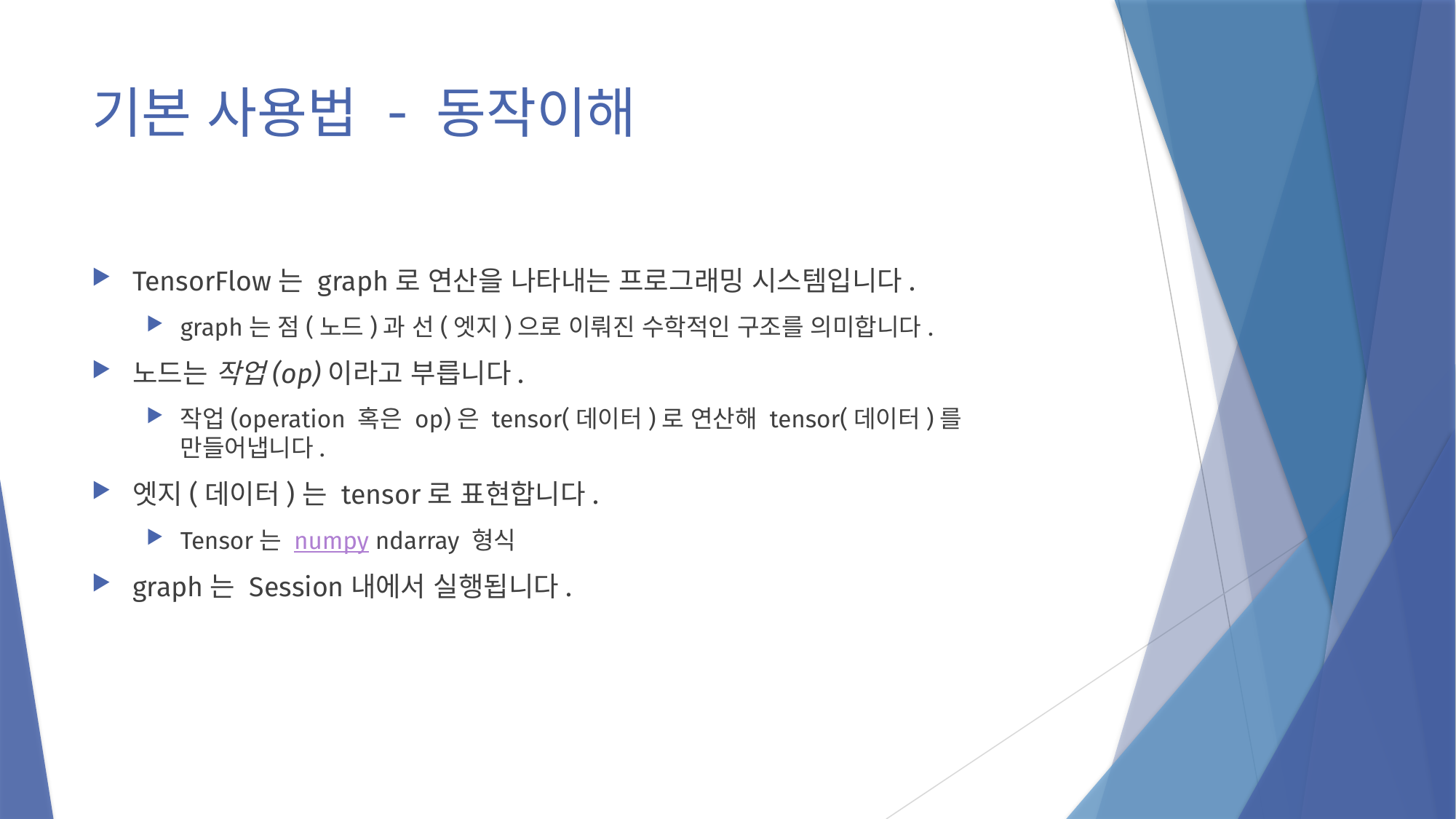

# 기본 사용법 - 동작이해
TensorFlow는 graph로 연산을 나타내는 프로그래밍 시스템입니다.
graph는 점(노드)과 선(엣지)으로 이뤄진 수학적인 구조를 의미합니다.
노드는 작업(op)이라고 부릅니다.
작업(operation 혹은 op)은 tensor(데이터)로 연산해 tensor(데이터)를 만들어냅니다.
엣지(데이터)는 tensor로 표현합니다.
Tensor는 numpy ndarray 형식
graph는 Session내에서 실행됩니다.